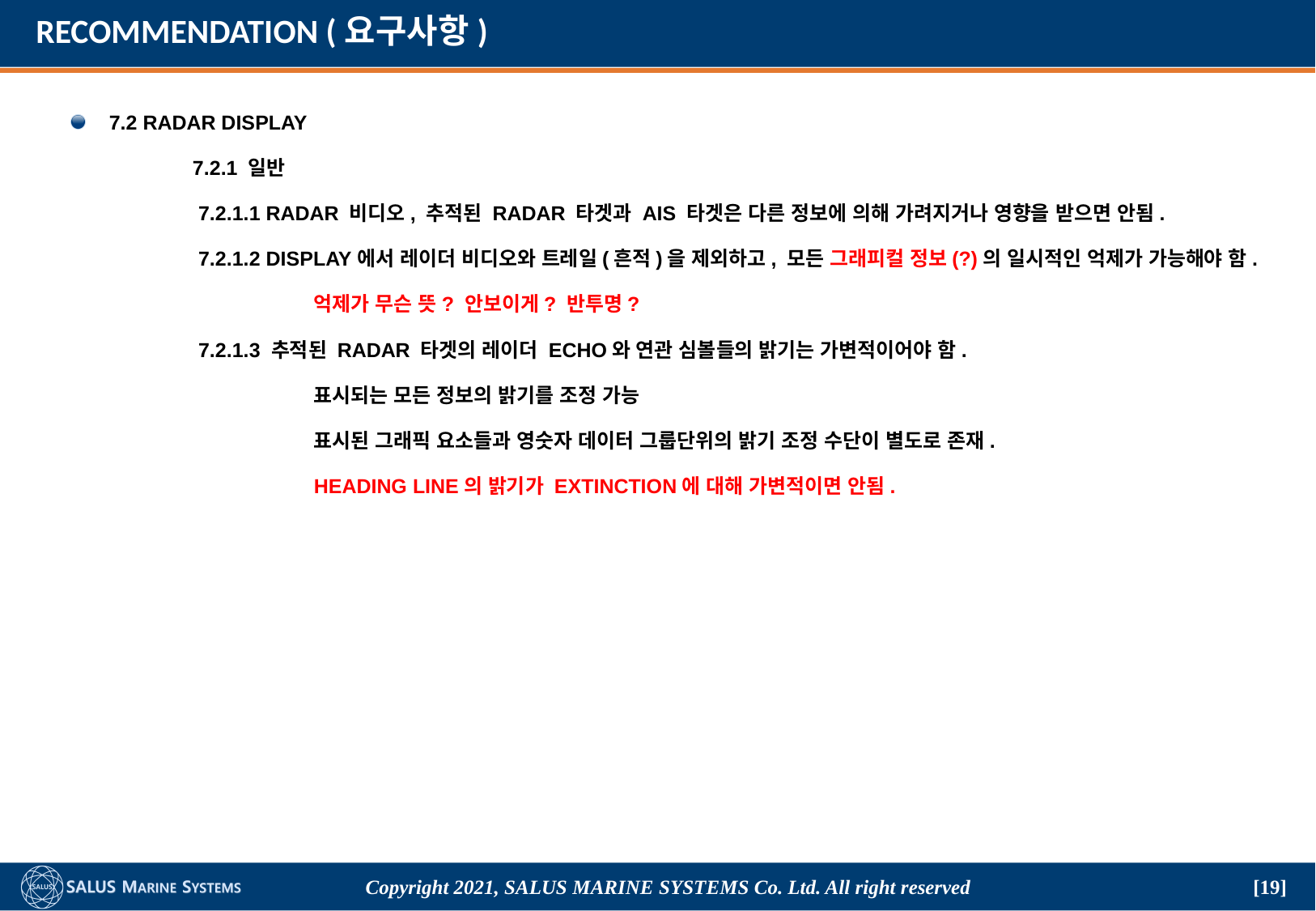

# RECOMMENDATION (요구사항)
7.2 RADAR DISPLAY
	7.2.1 일반
	 7.2.1.1 RADAR 비디오, 추적된 RADAR 타겟과 AIS 타겟은 다른 정보에 의해 가려지거나 영향을 받으면 안됨.
	 7.2.1.2 DISPLAY에서 레이더 비디오와 트레일(흔적)을 제외하고, 모든 그래피컬 정보(?)의 일시적인 억제가 가능해야 함.
		억제가 무슨 뜻? 안보이게? 반투명?
	 7.2.1.3 추적된 RADAR 타겟의 레이더 ECHO와 연관 심볼들의 밝기는 가변적이어야 함.
		표시되는 모든 정보의 밝기를 조정 가능
		표시된 그래픽 요소들과 영숫자 데이터 그룹단위의 밝기 조정 수단이 별도로 존재.
		HEADING LINE의 밝기가 EXTINCTION에 대해 가변적이면 안됨.

Copyright 2021, SALUS Marine Systems Co. Ltd. All right reserved
[19]